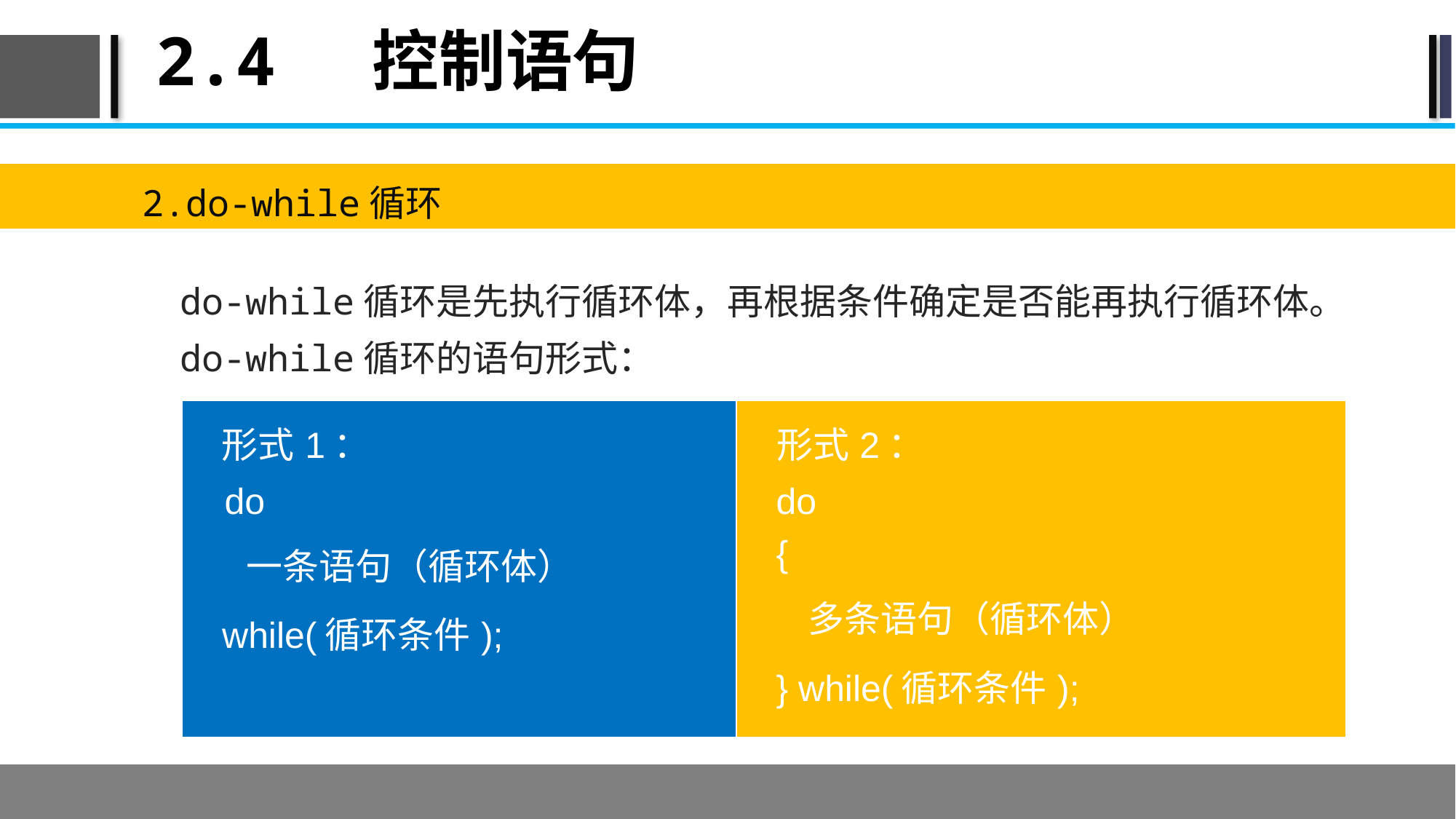

# 2.4  控制语句

2.do-while循环
do-while循环是先执行循环体，再根据条件确定是否能再执行循环体。
do-while循环的语句形式：

| 形式1： do 一条语句（循环体） while(循环条件); | 形式2： do { 多条语句（循环体） } while(循环条件); |
| --- | --- |